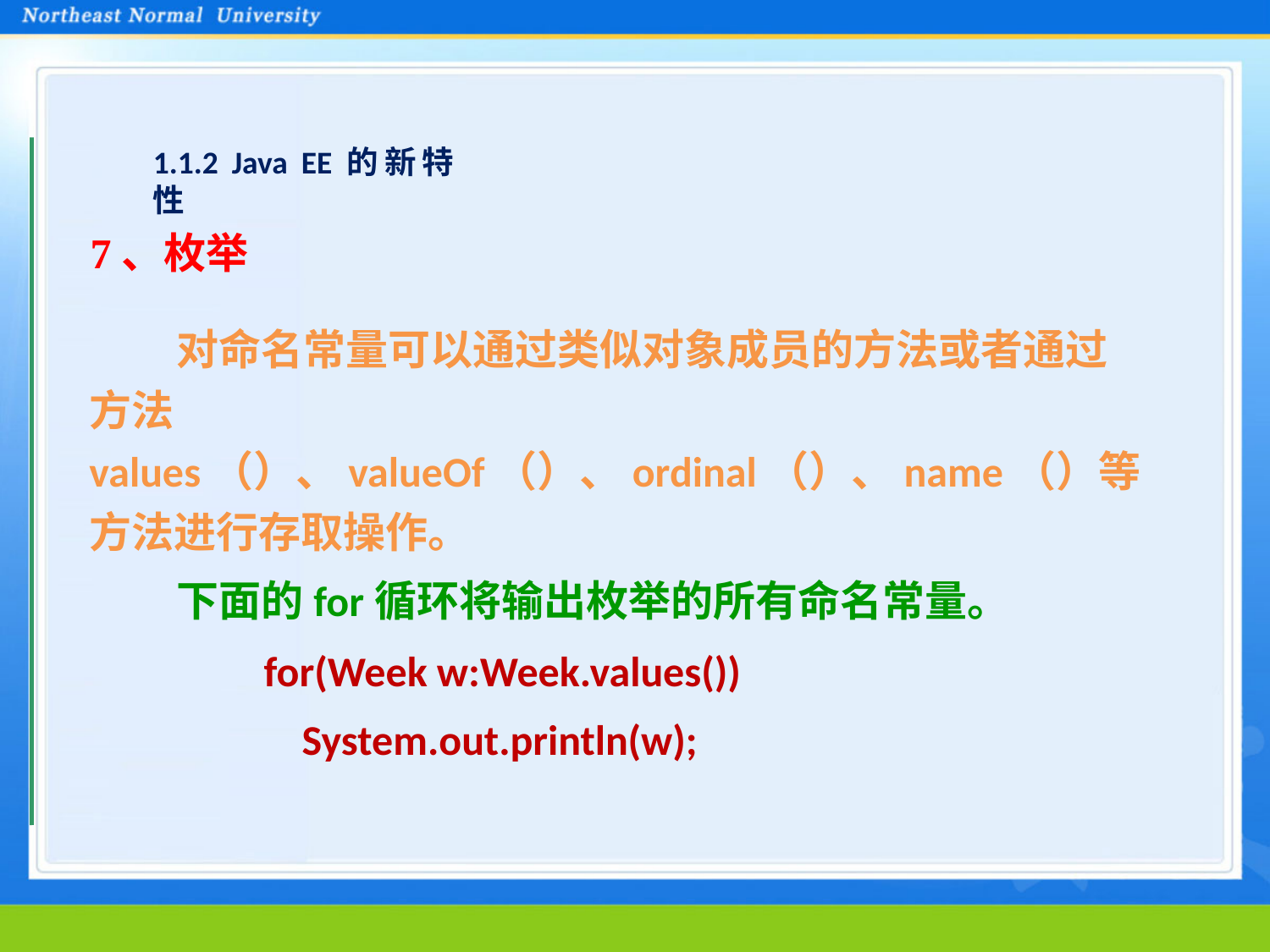

#
1.1.2 Java EE的新特性
7、枚举
对命名常量可以通过类似对象成员的方法或者通过方法values（）、valueOf（）、ordinal（）、name（）等方法进行存取操作。
下面的for循环将输出枚举的所有命名常量。
for(Week w:Week.values())
    System.out.println(w);